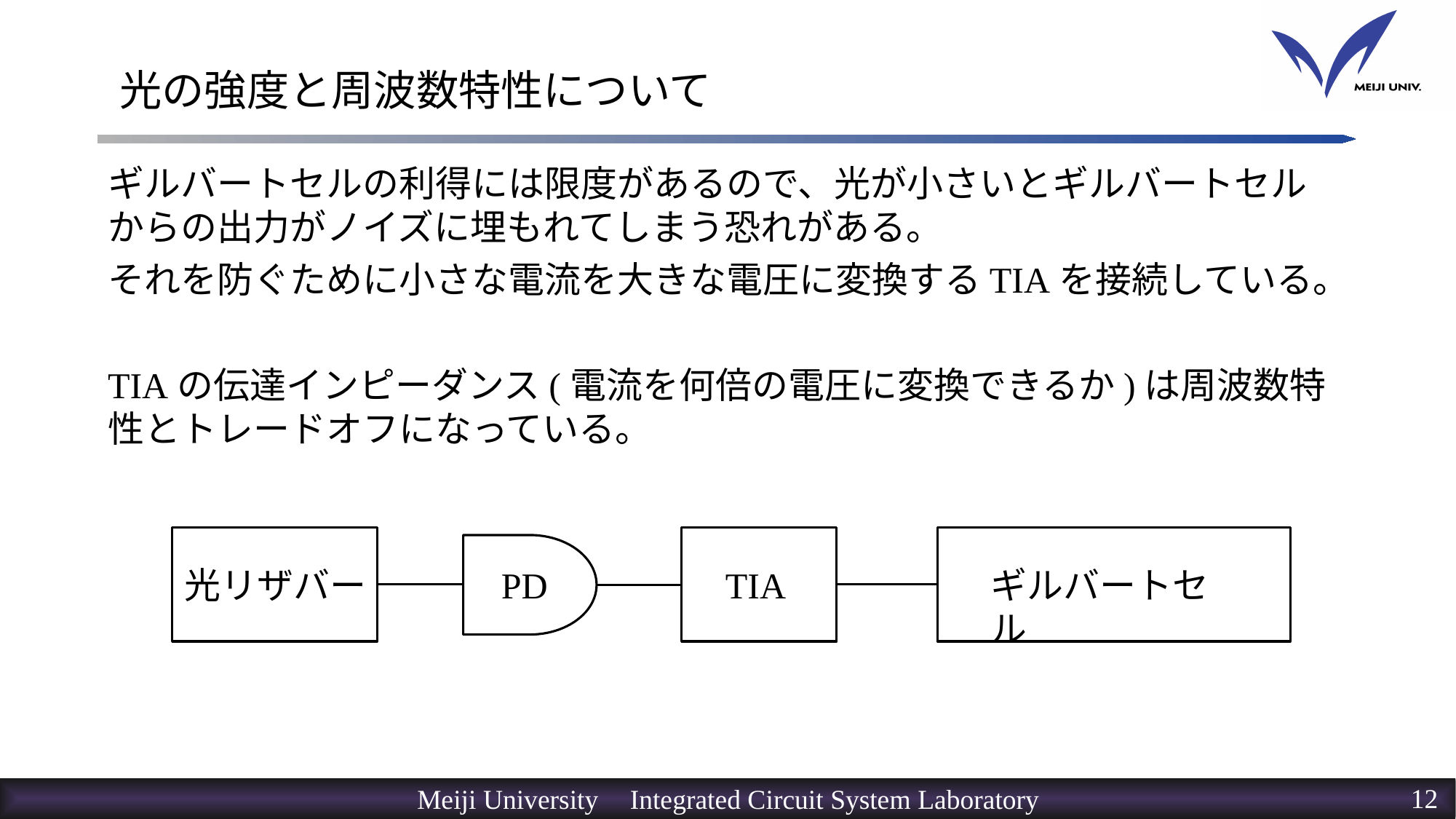

# 光の強度と周波数特性について
ギルバートセルの利得には限度があるので、光が小さいとギルバートセルからの出力がノイズに埋もれてしまう恐れがある。
それを防ぐために小さな電流を大きな電圧に変換するTIAを接続している。

TIAの伝達インピーダンス(電流を何倍の電圧に変換できるか)は周波数特性とトレードオフになっている。

光リザバー
ギルバートセル
PD
TIA